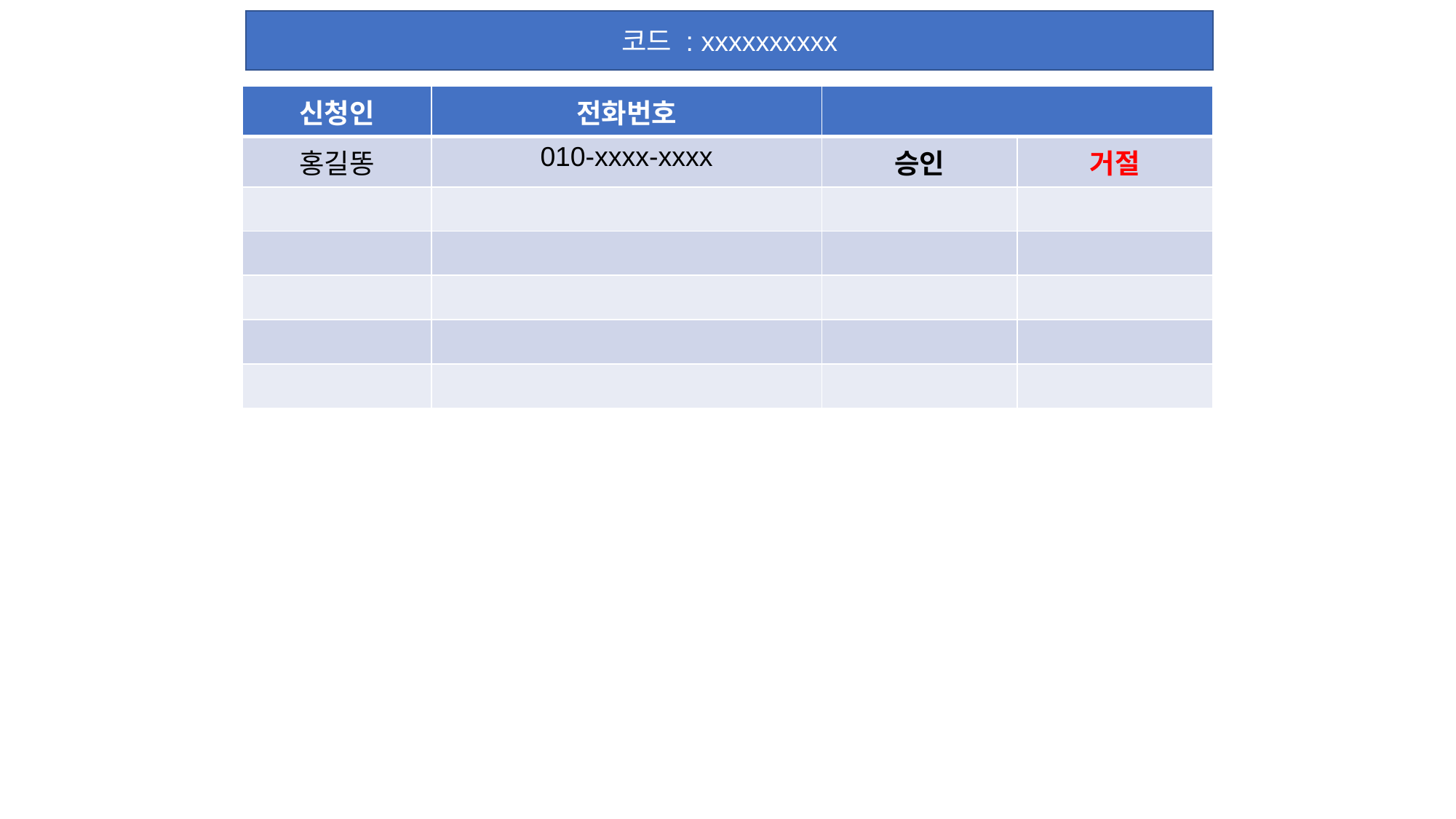

코드 : xxxxxxxxxx
| 신청인 | 전화번호 |  |  |
| --- | --- | --- | --- |
| 홍길똥 | 010-xxxx-xxxx | 승인 | 거절 |
|  |  |  |  |
|  |  |  |  |
|  |  |  |  |
|  |  |  |  |
|  |  |  |  |